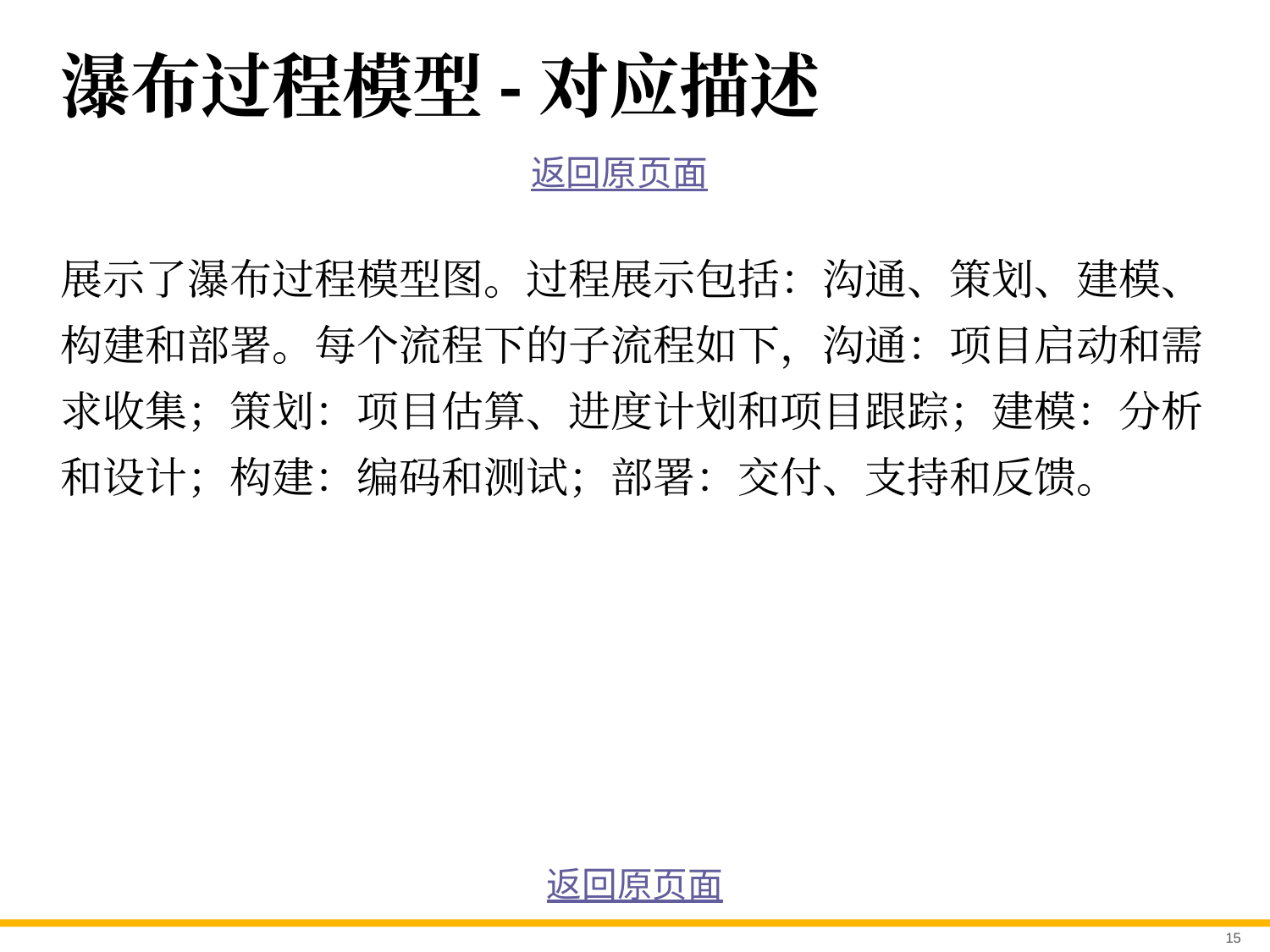

# 瀑布过程模型-对应描述
返回原页面
展示了瀑布过程模型图。过程展示包括：沟通、策划、建模、构建和部署。每个流程下的子流程如下，沟通：项目启动和需求收集；策划：项目估算、进度计划和项目跟踪；建模：分析和设计；构建：编码和测试；部署：交付、支持和反馈。
返回原页面
15